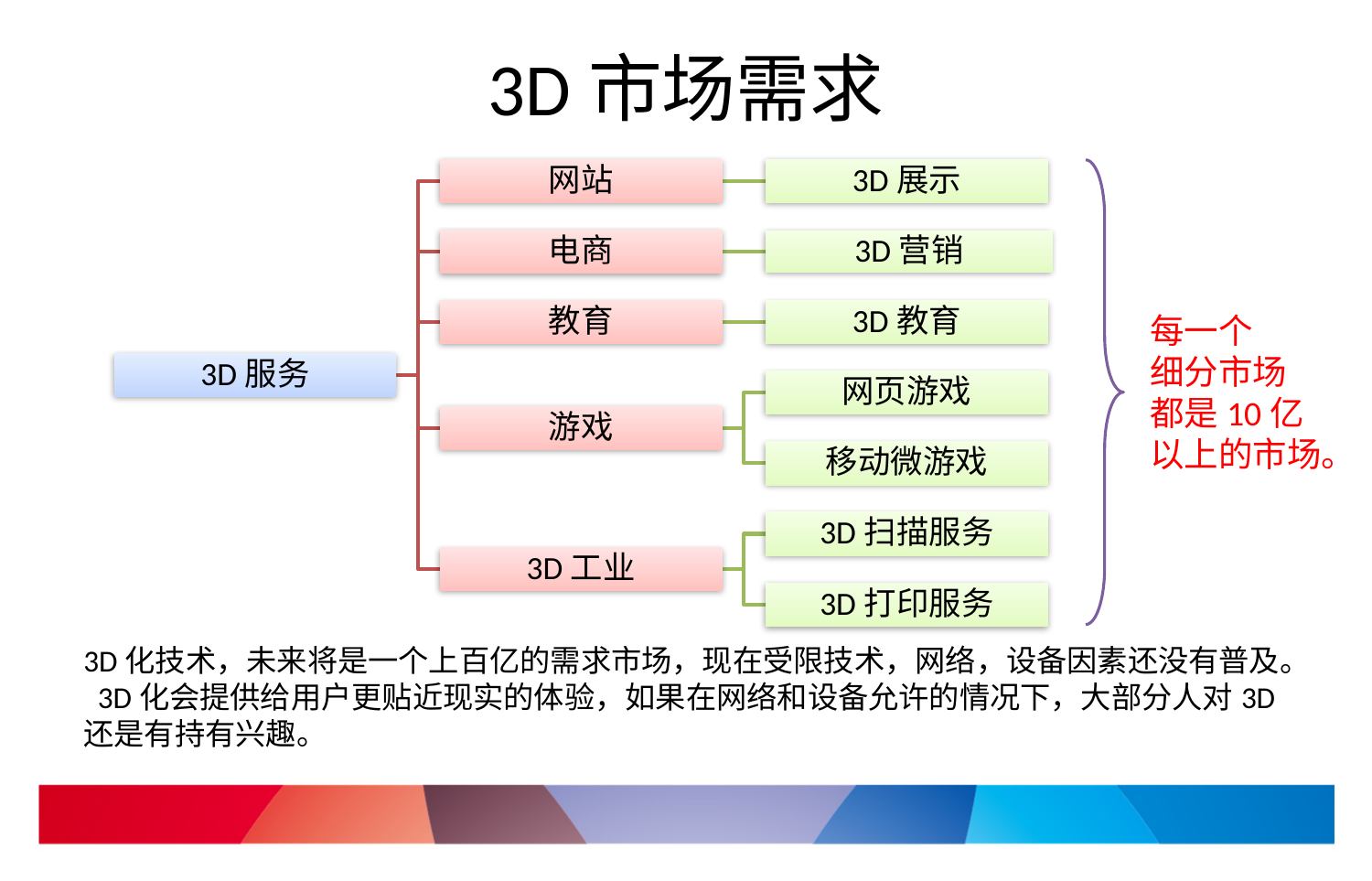

# 3D市场需求
3D服务
网站
3D展示
电商
3D营销
教育
3D教育
游戏
网页游戏
移动微游戏
3D工业
3D扫描服务
3D打印服务

每一个
细分市场
都是10亿
以上的市场。
3D化技术，未来将是一个上百亿的需求市场，现在受限技术，网络，设备因素还没有普及。 3D化会提供给用户更贴近现实的体验，如果在网络和设备允许的情况下，大部分人对3D还是有持有兴趣。